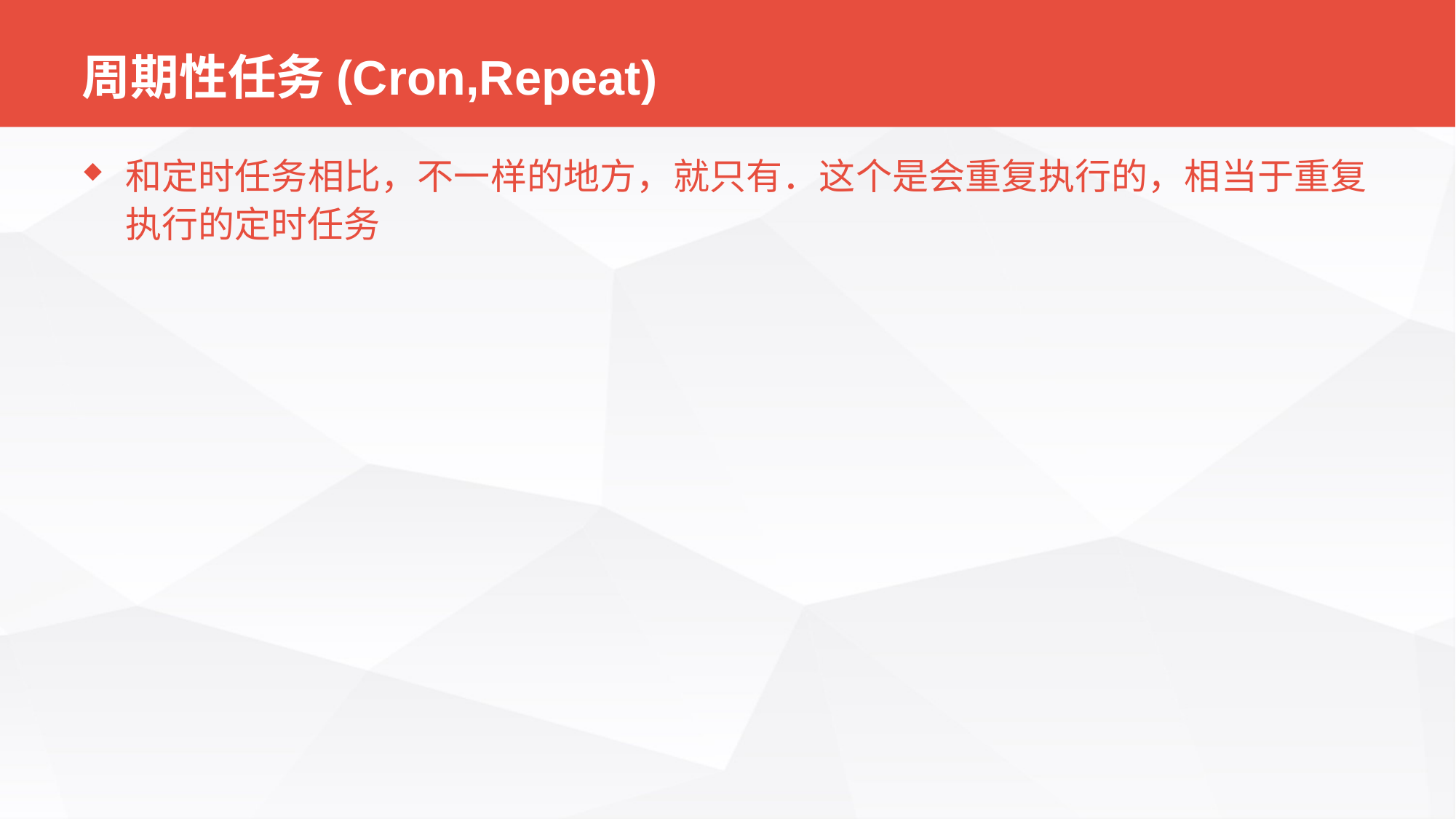

# 周期性任务(Cron,Repeat)
和定时任务相比，不一样的地方，就只有．这个是会重复执行的，相当于重复执行的定时任务